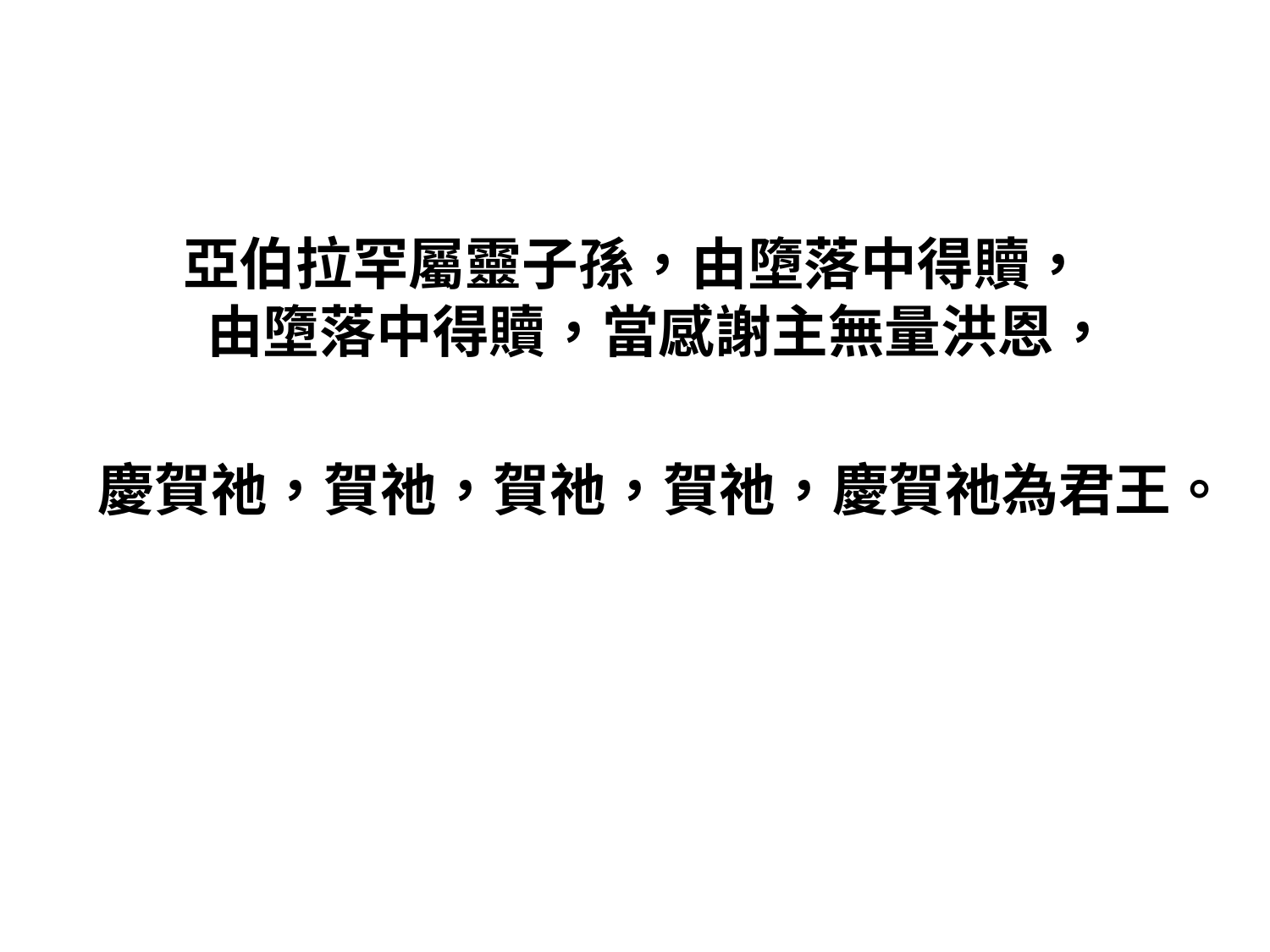

#
亞伯拉罕屬靈子孫，由墮落中得贖，
由墮落中得贖，當感謝主無量洪恩，

慶賀祂，賀祂，賀祂，賀祂，慶賀祂為君王。